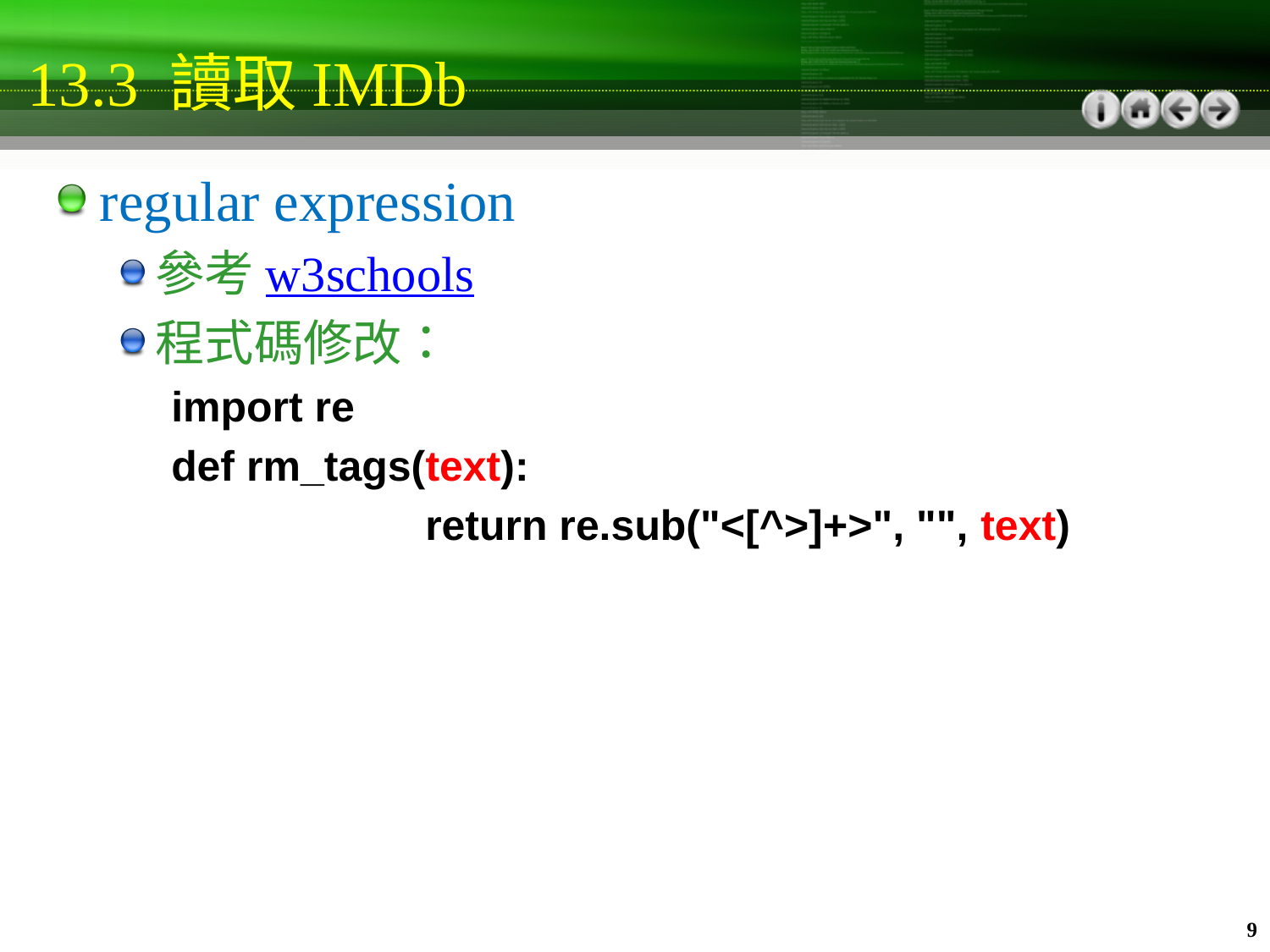

# 13.3 讀取IMDb
regular expression
參考w3schools
程式碼修改：
import re
def rm_tags(text):
		return re.sub("<[^>]+>", "", text)